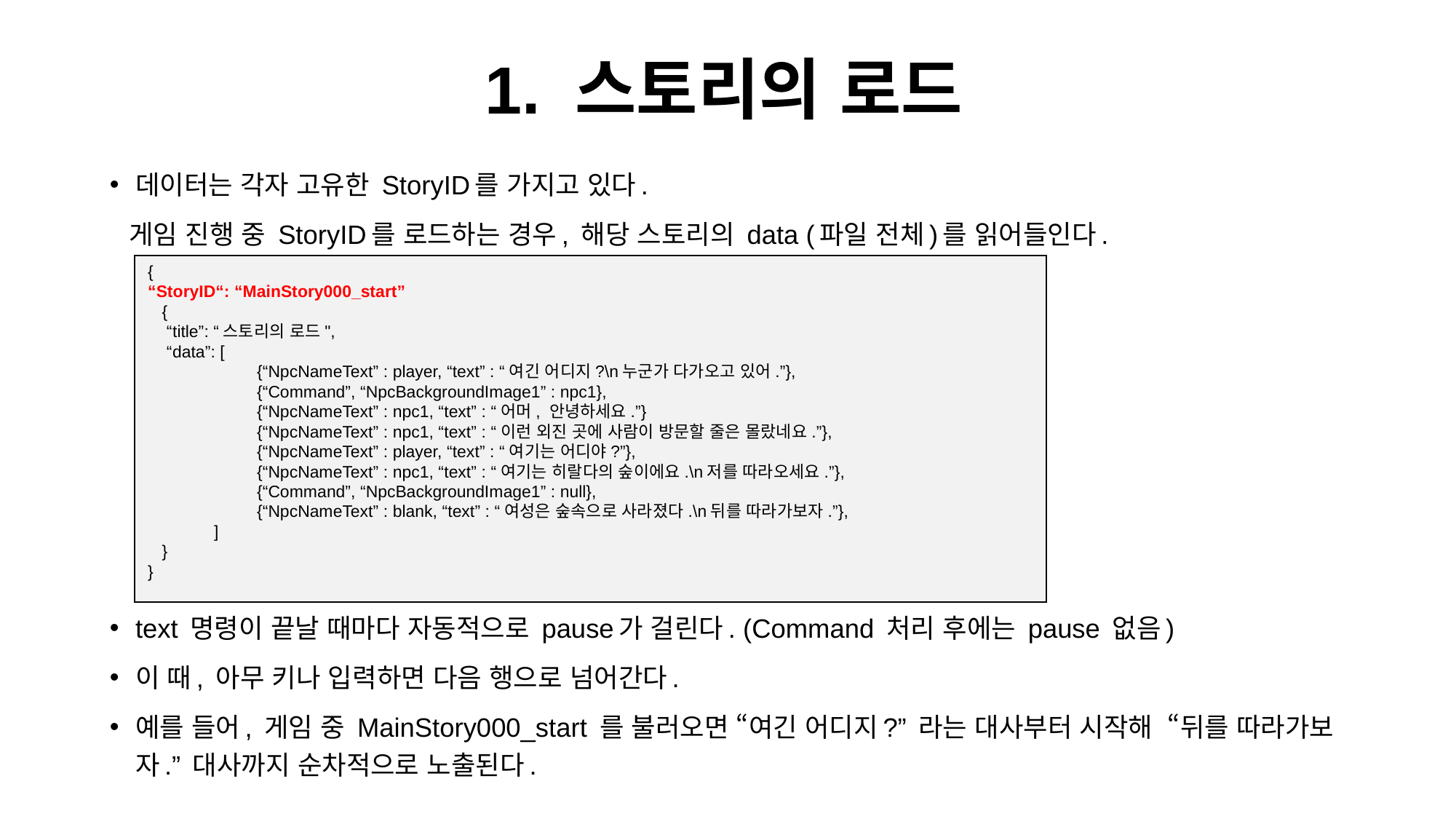

# 1. 스토리의 로드
데이터는 각자 고유한 StoryID를 가지고 있다.
  게임 진행 중 StoryID를 로드하는 경우, 해당 스토리의 data (파일 전체)를 읽어들인다.

text 명령이 끝날 때마다 자동적으로 pause가 걸린다. (Command 처리 후에는 pause 없음)
이 때, 아무 키나 입력하면 다음 행으로 넘어간다.
예를 들어, 게임 중 MainStory000_start 를 불러오면 “여긴 어디지?” 라는 대사부터 시작해  “뒤를 따라가보자.” 대사까지 순차적으로 노출된다.

{
“StoryID“: “MainStory000_start”
   {
    “title”: “스토리의 로드",
    “data”: [
	{“NpcNameText” : player, “text” : “여긴 어디지?\n누군가 다가오고 있어.”},
	{“Command”, “NpcBackgroundImage1” : npc1},
	{“NpcNameText” : npc1, “text” : “어머, 안녕하세요.”}
	{“NpcNameText” : npc1, “text” : “이런 외진 곳에 사람이 방문할 줄은 몰랐네요.”},
	{“NpcNameText” : player, “text” : “여기는 어디야?”},
	{“NpcNameText” : npc1, “text” : “여기는 히랄다의 숲이에요.\n저를 따라오세요.”},
	{“Command”, “NpcBackgroundImage1” : null},
	{“NpcNameText” : blank, “text” : “여성은 숲속으로 사라졌다.\n뒤를 따라가보자.”},
              ]
   }
}